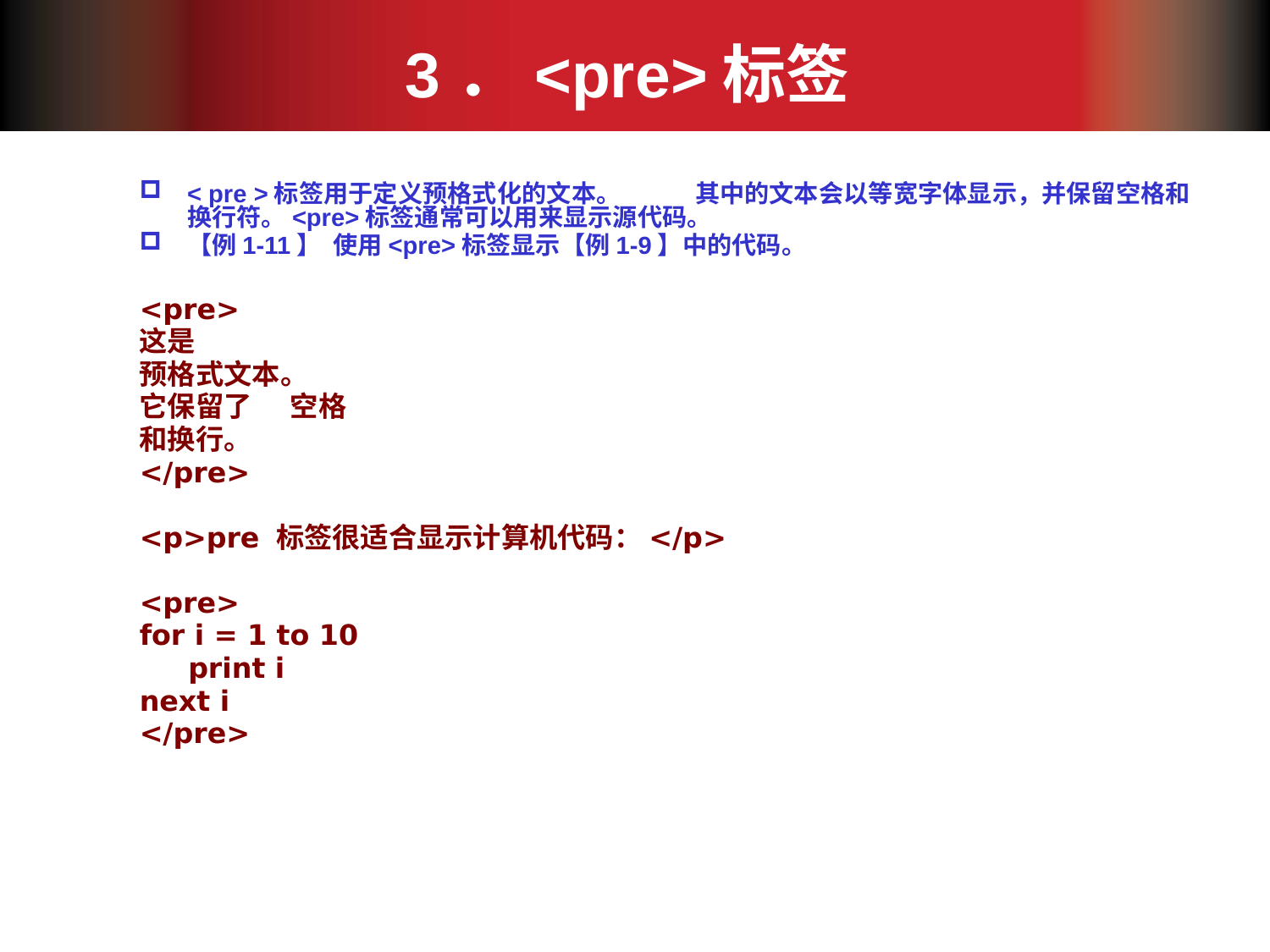

# 3．<pre>标签
< pre >标签用于定义预格式化的文本。	其中的文本会以等宽字体显示，并保留空格和换行符。<pre>标签通常可以用来显示源代码。
【例1-11】  使用<pre>标签显示【例1-9】中的代码。

<pre>
这是
预格式文本。
它保留了      空格
和换行。
</pre>

<p>pre 标签很适合显示计算机代码：</p>

<pre>
for i = 1 to 10
     print i
next i
</pre>